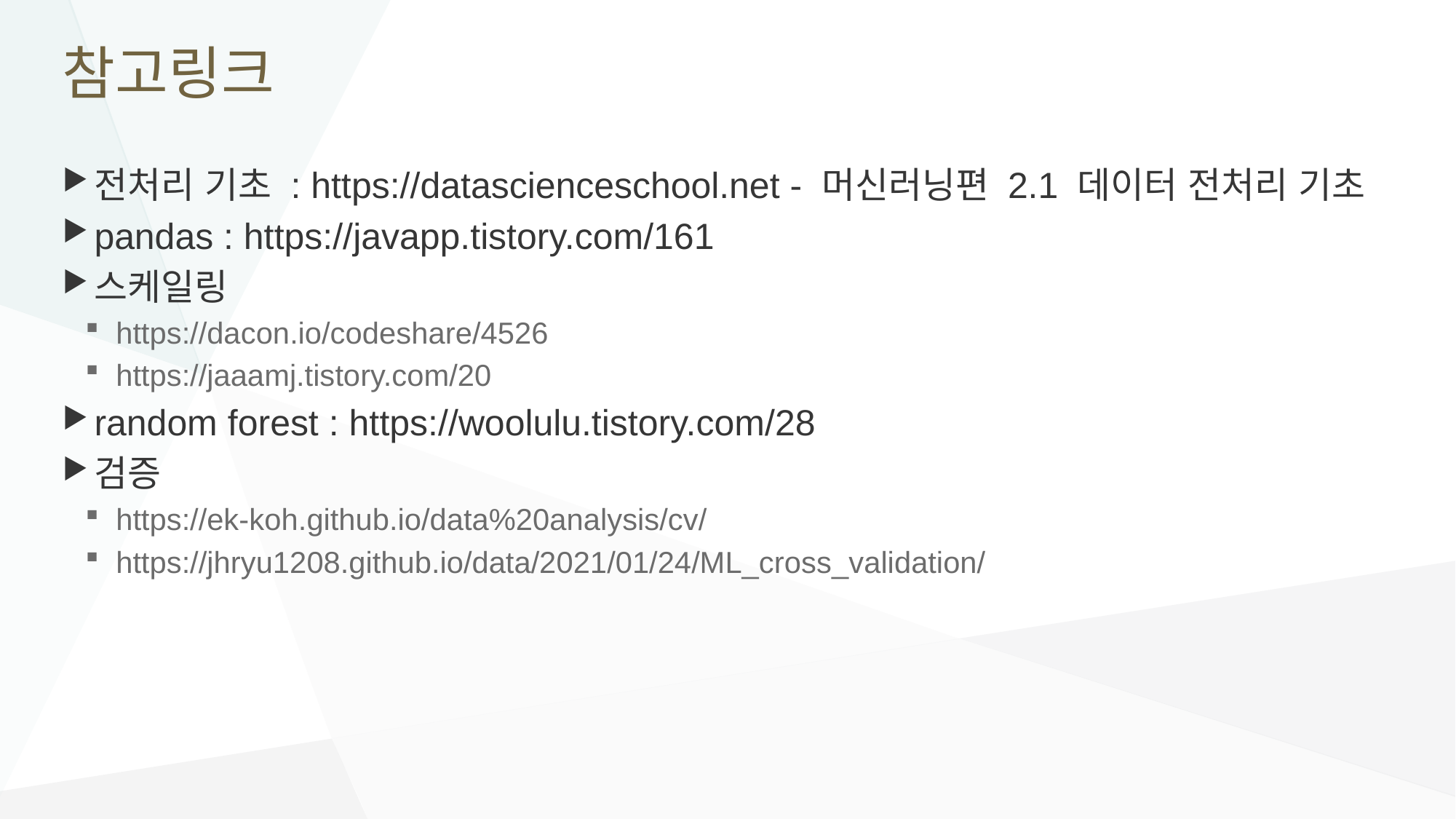

# 참고링크
전처리 기초 : https://datascienceschool.net - 머신러닝편 2.1 데이터 전처리 기초
pandas : https://javapp.tistory.com/161
스케일링
https://dacon.io/codeshare/4526
https://jaaamj.tistory.com/20
random forest : https://woolulu.tistory.com/28
검증
https://ek-koh.github.io/data%20analysis/cv/
https://jhryu1208.github.io/data/2021/01/24/ML_cross_validation/